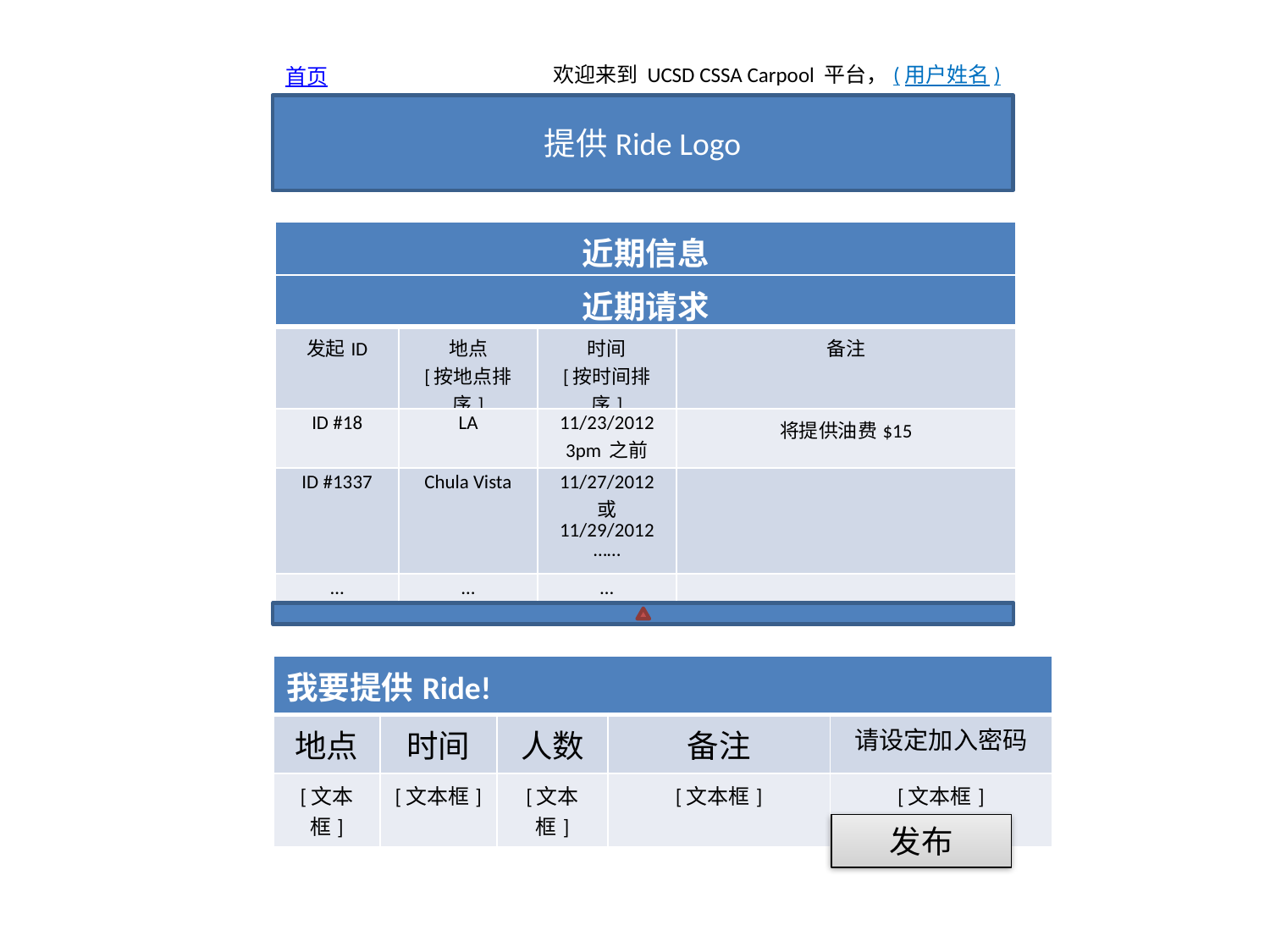

欢迎来到 UCSD CSSA Carpool 平台，(用户姓名)
首页
提供Ride Logo
| 近期信息 |
| --- |
| 近期请求 |  |  |  |
| --- | --- | --- | --- |
| 发起ID | 地点 [按地点排序] | 时间 [按时间排序] | 备注 |
| ID #18 | LA | 11/23/2012 3pm 之前 | 将提供油费$15 |
| ID #1337 | Chula Vista | 11/27/2012 或 11/29/2012 …… |  |
| … | … | … |  |

| 我要提供Ride! |  |  |  |  |
| --- | --- | --- | --- | --- |
| 地点 | 时间 | 人数 | 备注 | 请设定加入密码 |
| [文本框] | [文本框] | [文本框] | [文本框] | [文本框] |
发布